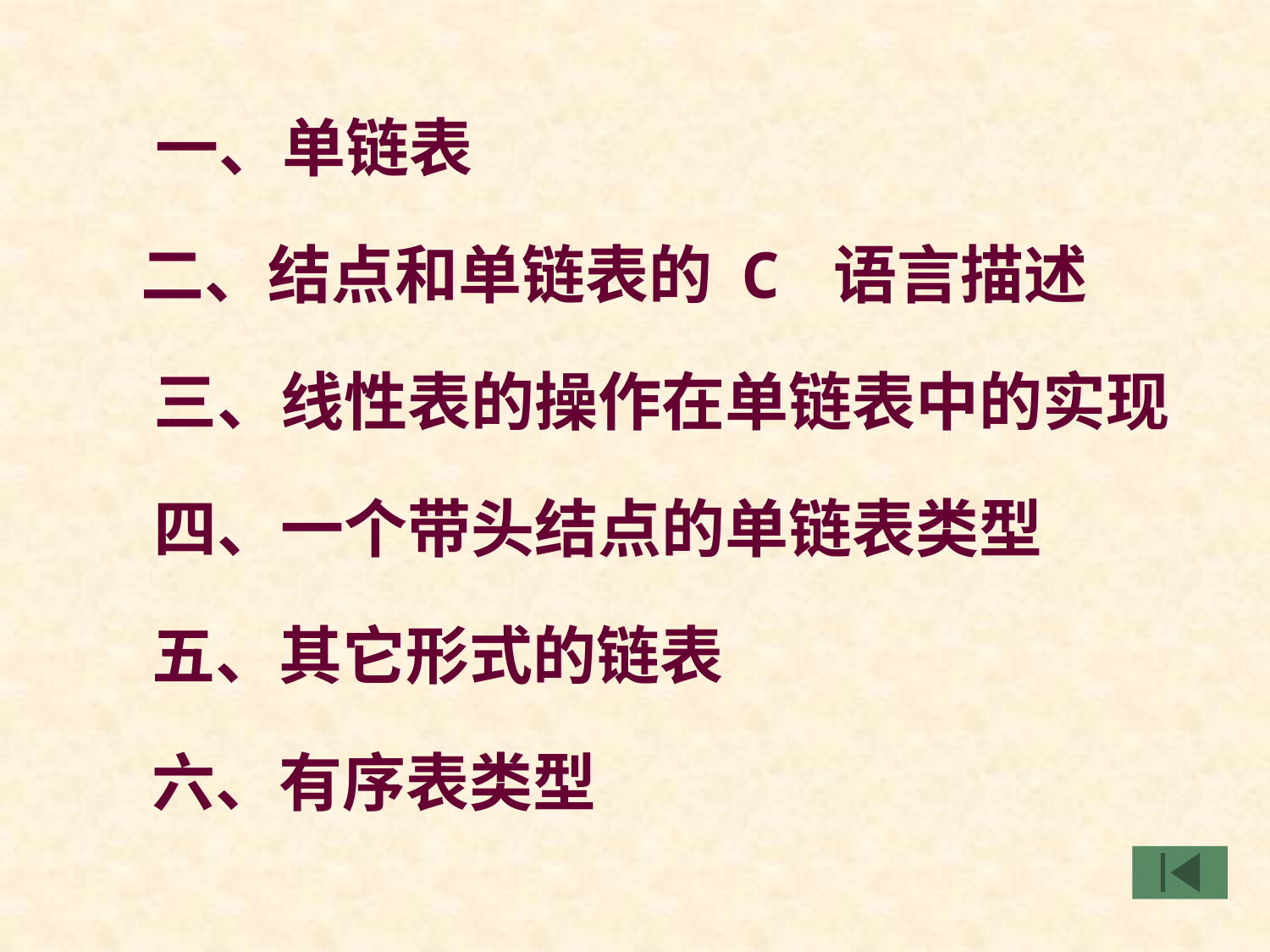

一、单链表
二、结点和单链表的 C 语言描述
三、线性表的操作在单链表中的实现
四、一个带头结点的单链表类型
五、其它形式的链表
六、有序表类型